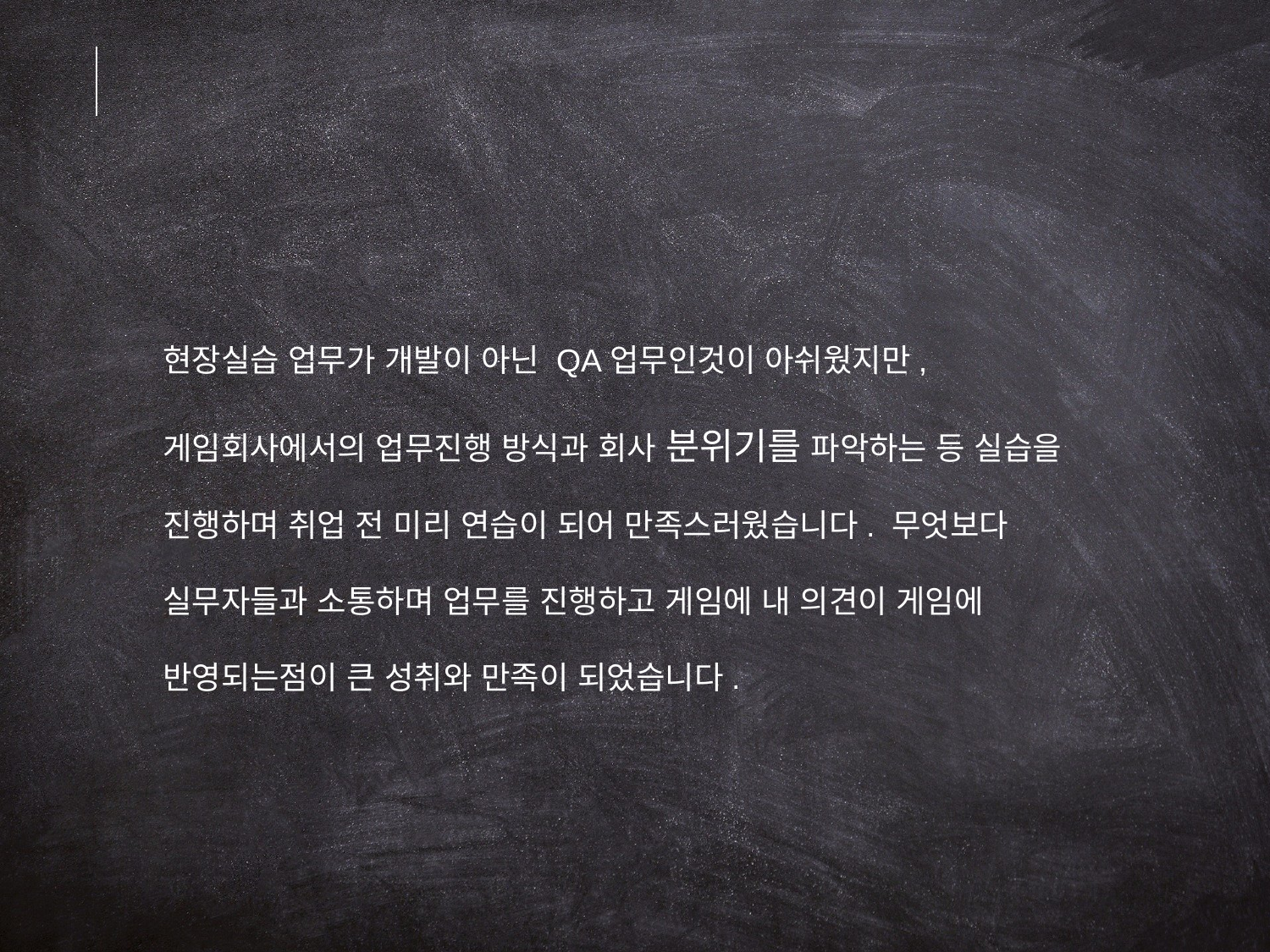

3
4
성과 및 소견
현장실습 업무가 개발이 아닌 QA업무인것이 아쉬웠지만,
게임회사에서의 업무진행 방식과 회사 분위기를 파악하는 등 실습을 진행하며 취업 전 미리 연습이 되어 만족스러웠습니다. 무엇보다 실무자들과 소통하며 업무를 진행하고 게임에 내 의견이 게임에 반영되는점이 큰 성취와 만족이 되었습니다.